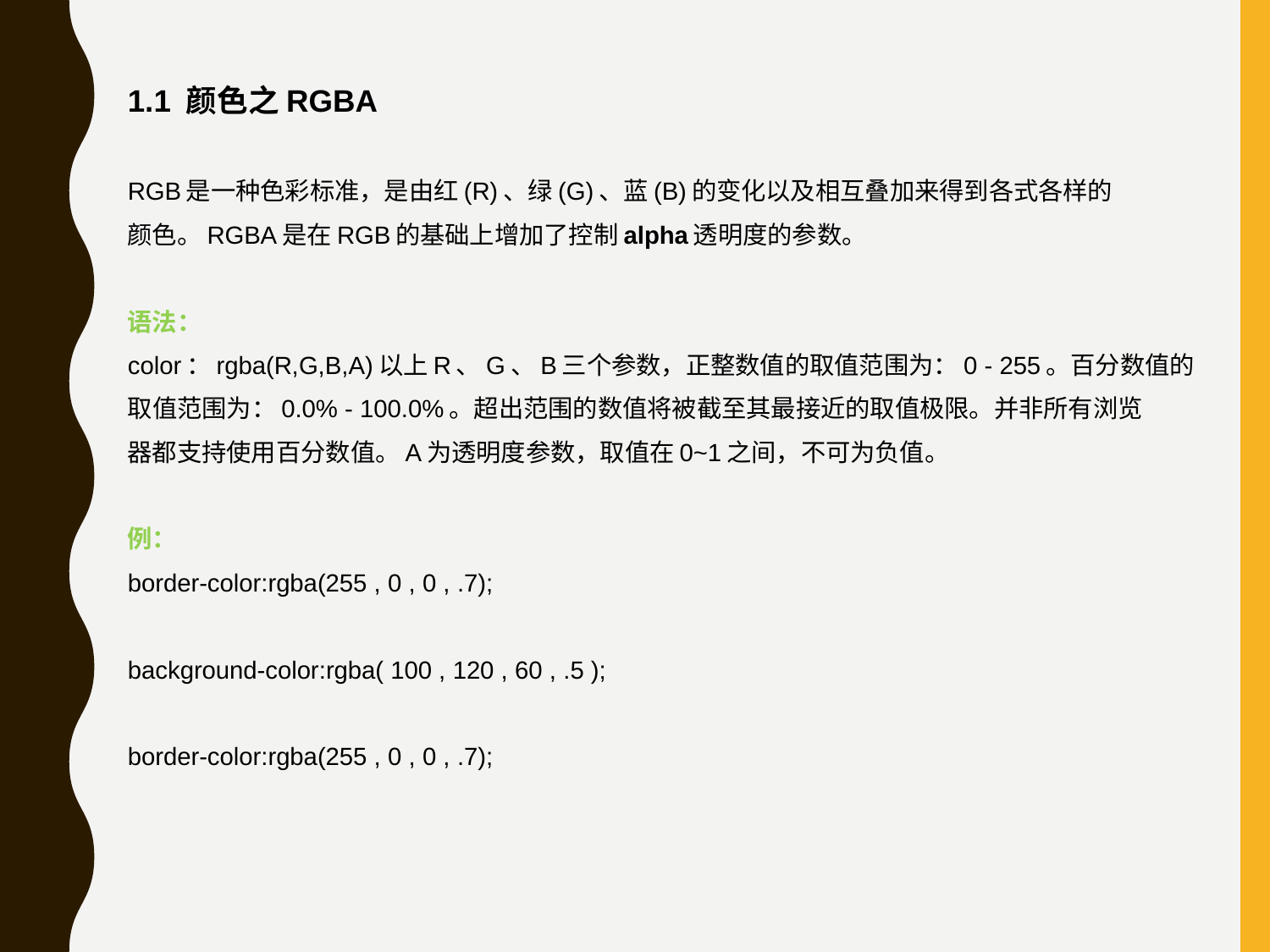

1.1 颜色之RGBA

RGB是一种色彩标准，是由红(R)、绿(G)、蓝(B)的变化以及相互叠加来得到各式各样的
颜色。RGBA是在RGB的基础上增加了控制alpha透明度的参数。

语法：
color：rgba(R,G,B,A)以上R、G、B三个参数，正整数值的取值范围为：0 - 255。百分数值的
取值范围为：0.0% - 100.0%。超出范围的数值将被截至其最接近的取值极限。并非所有浏览
器都支持使用百分数值。A为透明度参数，取值在0~1之间，不可为负值。

例：
border-color:rgba(255 , 0 , 0 , .7);

background-color:rgba( 100 , 120 , 60 , .5 );

border-color:rgba(255 , 0 , 0 , .7);